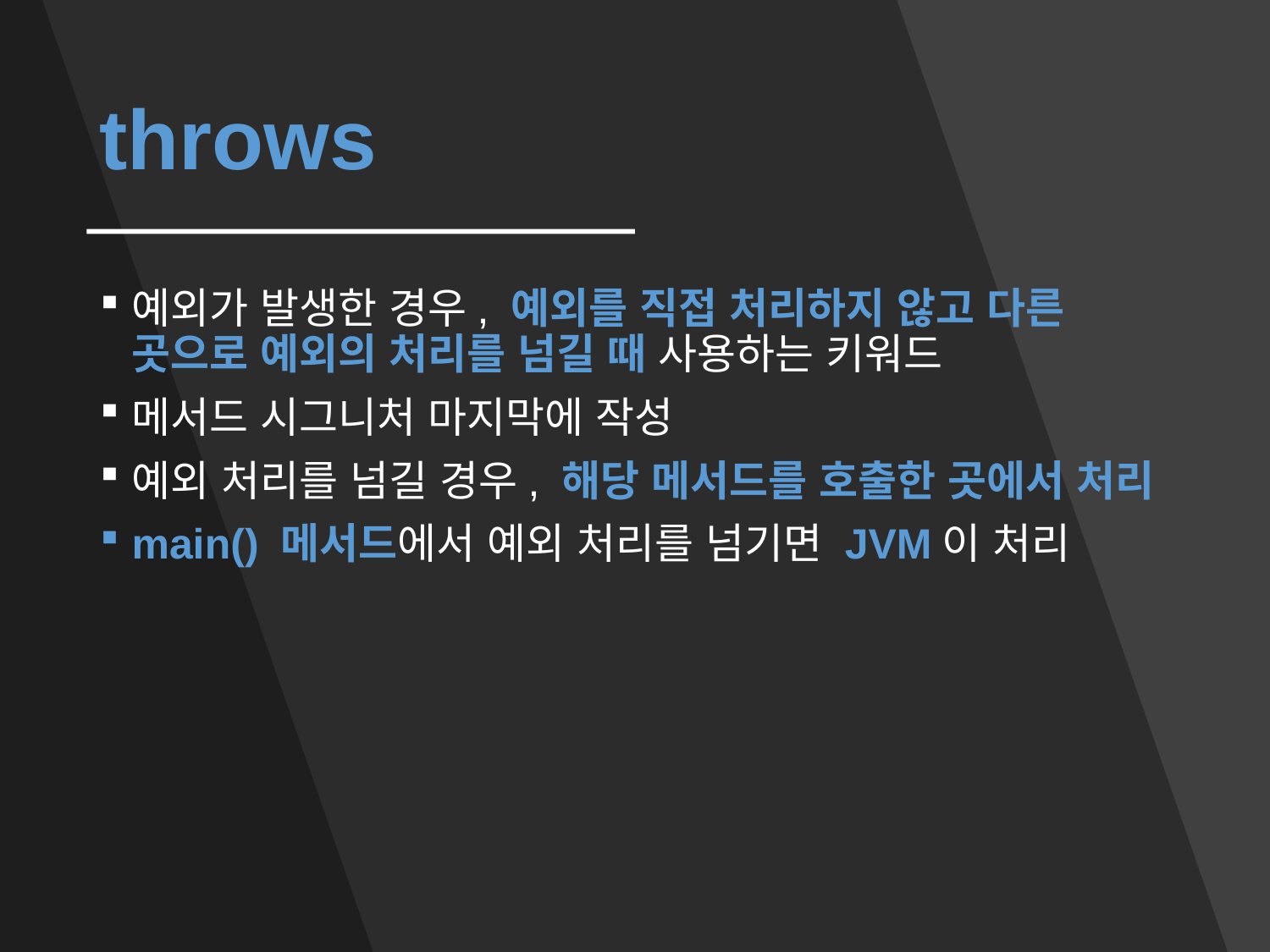

# throws

예외가 발생한 경우, 예외를 직접 처리하지 않고 다른 곳으로 예외의 처리를 넘길 때 사용하는 키워드
메서드 시그니처 마지막에 작성
예외 처리를 넘길 경우, 해당 메서드를 호출한 곳에서 처리
main() 메서드에서 예외 처리를 넘기면 JVM이 처리